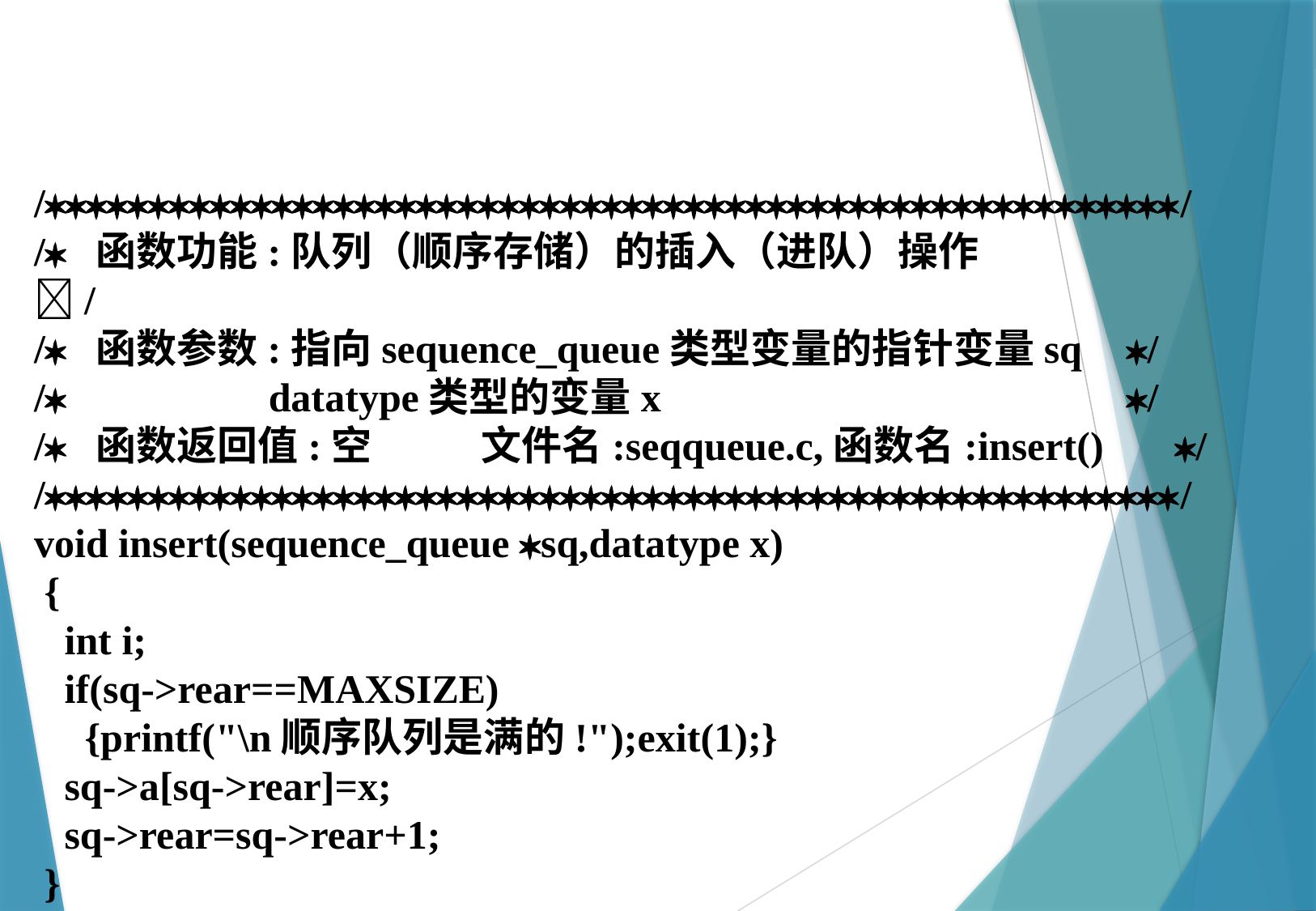

/∗∗∗∗∗∗∗∗∗∗∗∗∗∗∗∗∗∗∗∗∗∗∗∗∗∗∗∗∗∗∗∗∗∗∗∗∗∗∗∗∗∗∗∗∗∗∗∗∗∗∗∗∗∗∗/
/∗  函数功能:队列（顺序存储）的插入（进队）操作   		∗/
/∗  函数参数:指向sequence_queue类型变量的指针变量sq	∗/
/∗                    datatype类型的变量x                                      	∗/
/∗  函数返回值:空            文件名:seqqueue.c,函数名:insert()       ∗/
/∗∗∗∗∗∗∗∗∗∗∗∗∗∗∗∗∗∗∗∗∗∗∗∗∗∗∗∗∗∗∗∗∗∗∗∗∗∗∗∗∗∗∗∗∗∗∗∗∗∗∗∗∗∗∗/
void insert(sequence_queue ∗sq,datatype x)
 {
   int i;
   if(sq->rear==MAXSIZE)
     {printf("\n顺序队列是满的!");exit(1);}
   sq->a[sq->rear]=x;
   sq->rear=sq->rear+1;
 }
算法2.24  队列（顺序存储）的插入操作